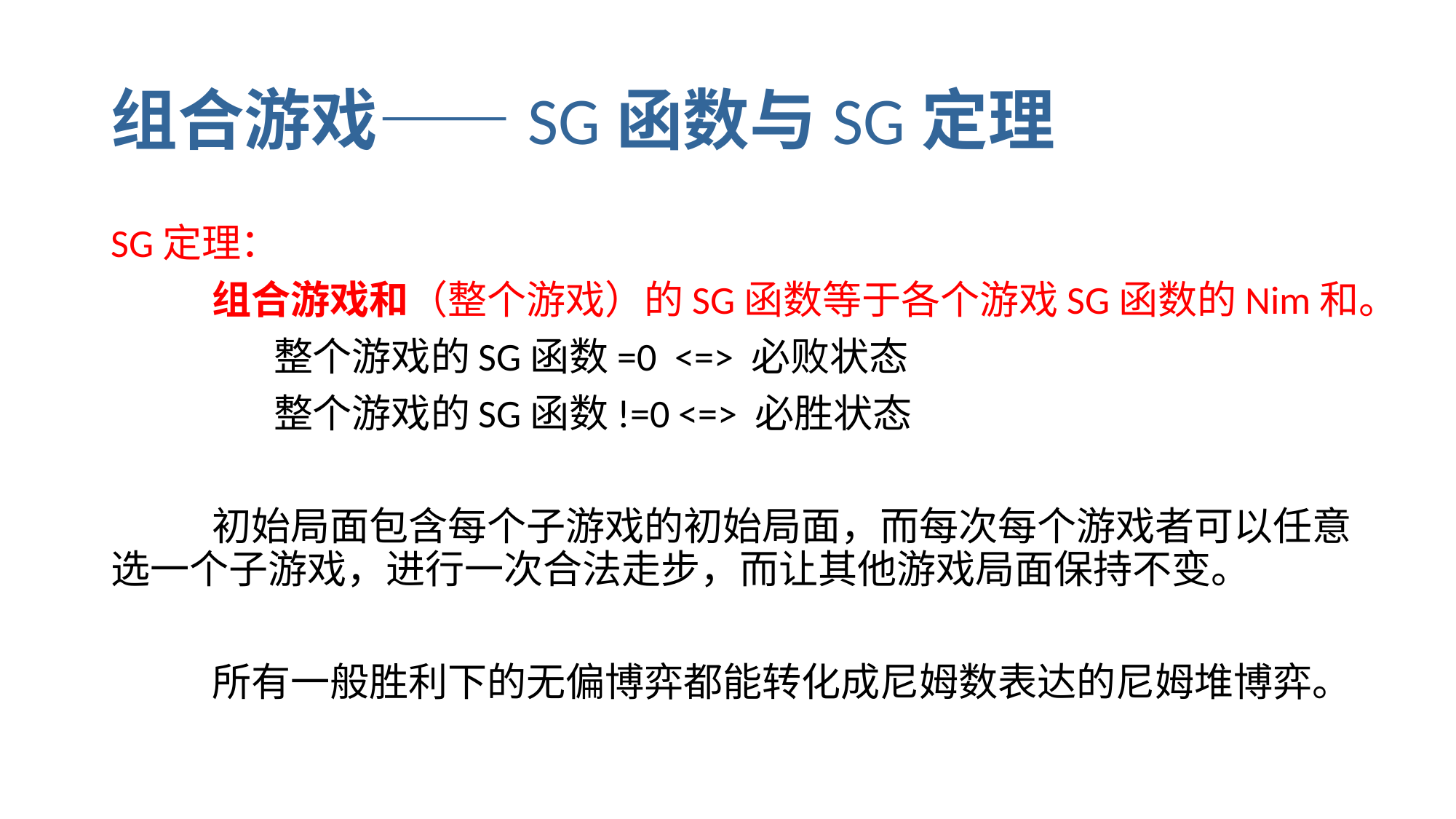

# 组合游戏——SG函数与SG定理
SG定理：
	组合游戏和（整个游戏）的SG函数等于各个游戏SG函数的Nim和。
	      整个游戏的SG函数=0  <=> 必败状态
	      整个游戏的SG函数!=0 <=> 必胜状态

	初始局面包含每个子游戏的初始局面，而每次每个游戏者可以任意选一个子游戏，进行一次合法走步，而让其他游戏局面保持不变。

	所有一般胜利下的无偏博弈都能转化成尼姆数表达的尼姆堆博弈。